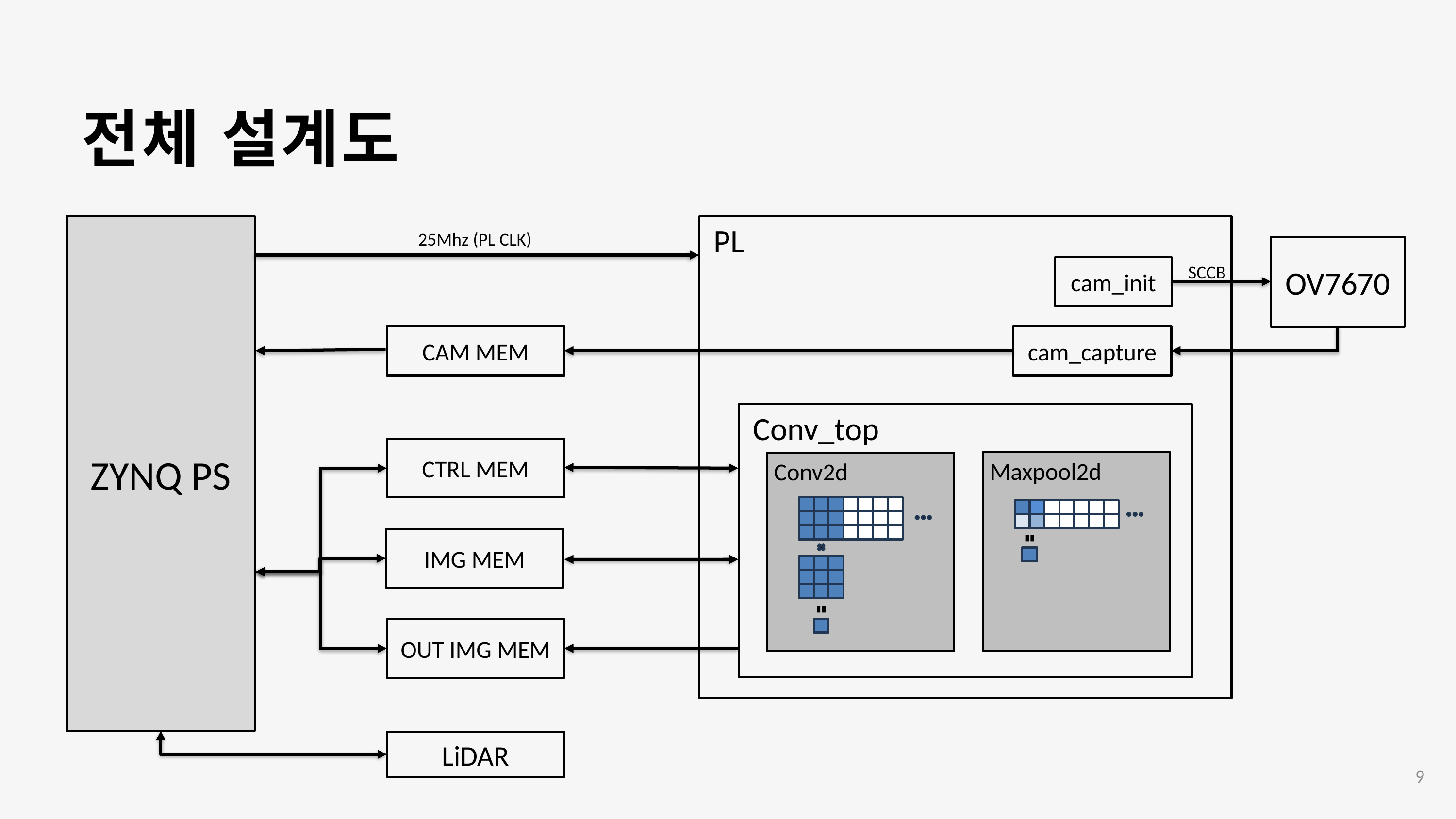

전체 설계도
ZYNQ PS
 PL
25Mhz (PL CLK)
OV7670
cam_init
SCCB
CAM MEM
cam_capture
 Conv_top

Maxpool2d
Conv2d

CTRL MEM
IMG MEM

OUT IMG MEM
LiDAR
9